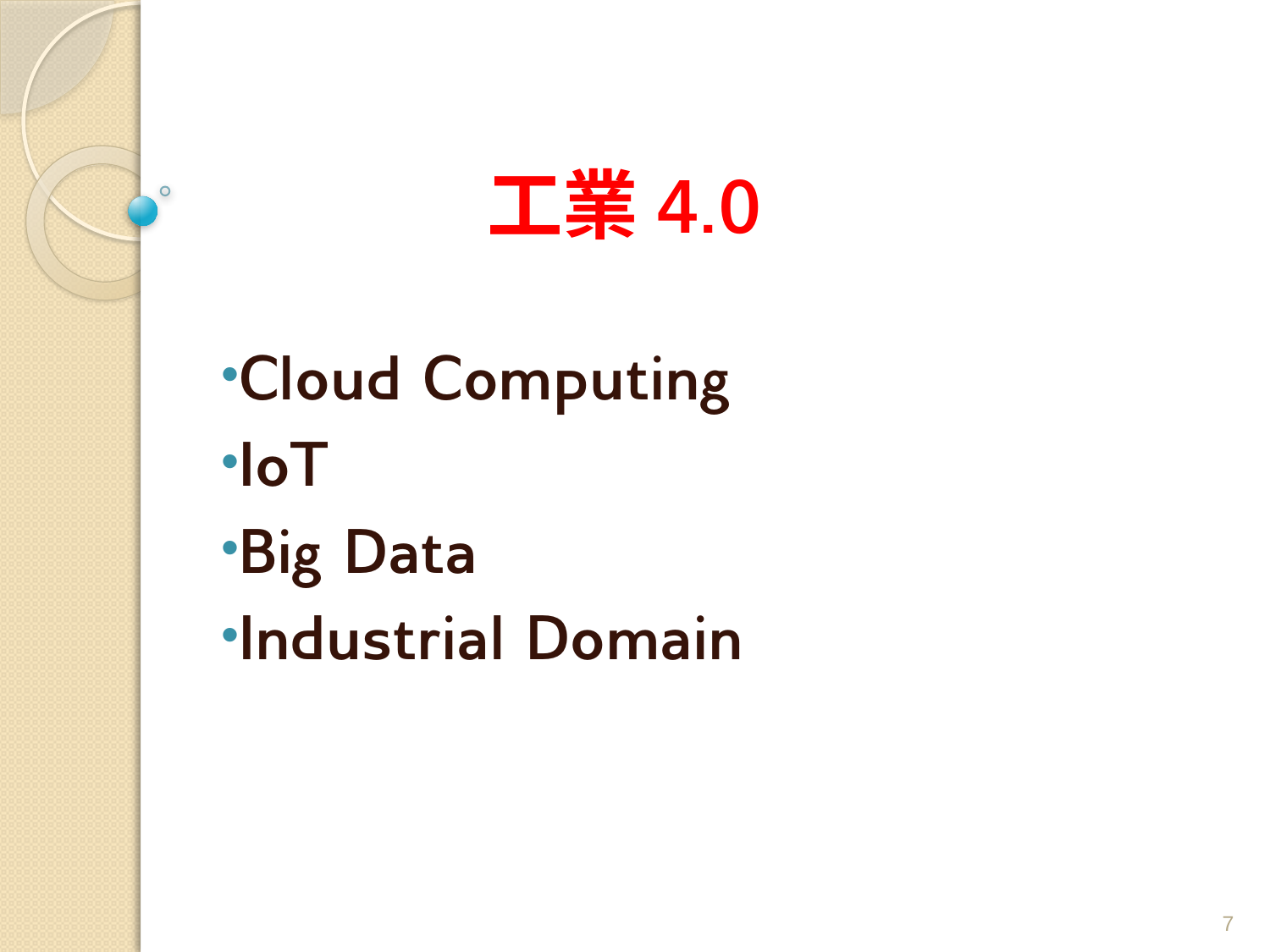

# 工業4.0
Cloud Computing
IoT
Big Data
Industrial Domain
7